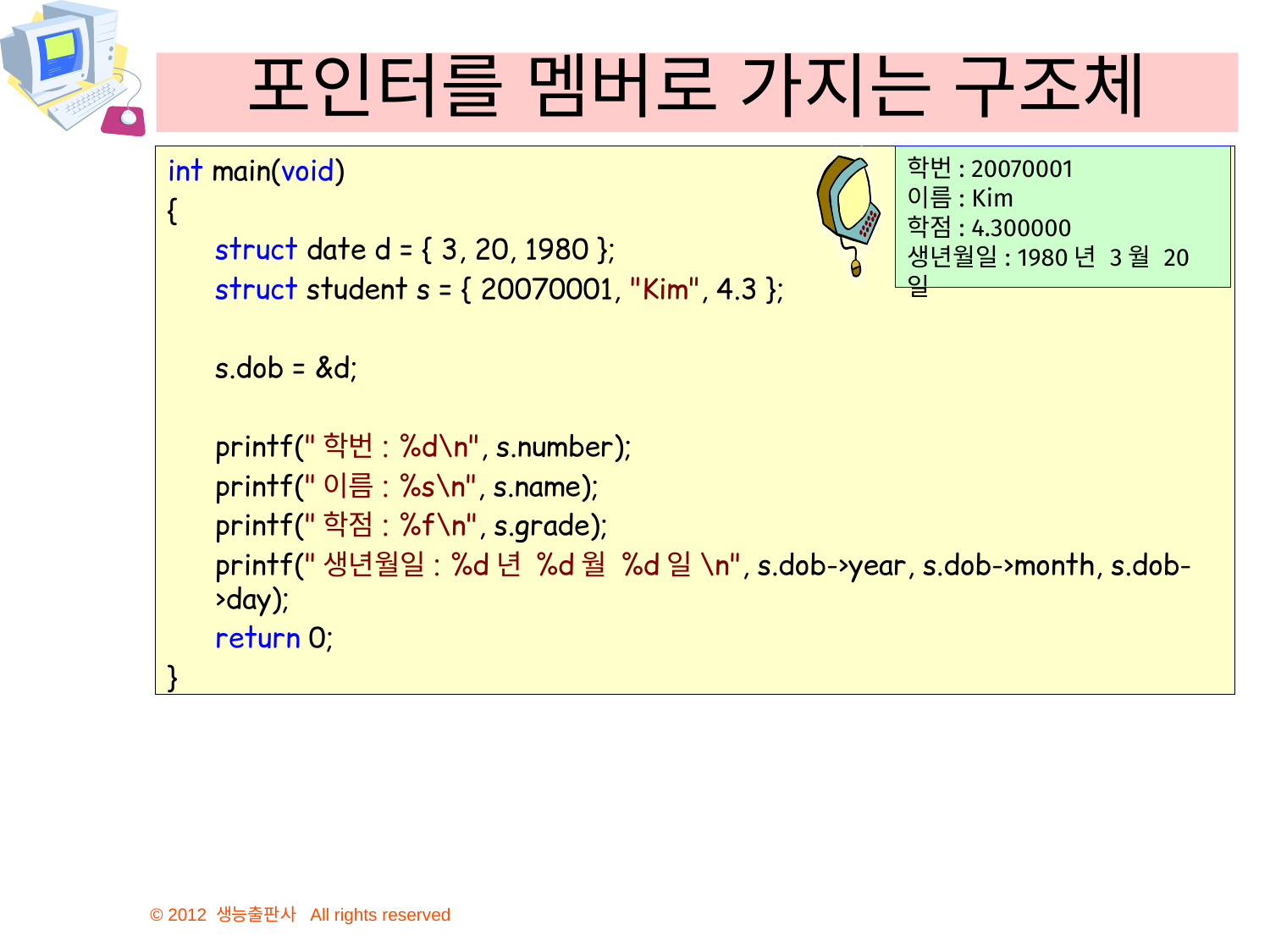

# 포인터를 멤버로 가지는 구조체
int main(void)
{
	struct date d = { 3, 20, 1980 };
	struct student s = { 20070001, "Kim", 4.3 };

	s.dob = &d;

	printf("학번: %d\n", s.number);
	printf("이름: %s\n", s.name);
	printf("학점: %f\n", s.grade);
	printf("생년월일: %d년 %d월 %d일\n", s.dob->year, s.dob->month, s.dob->day);
	return 0;
}

학번: 20070001
이름: Kim
학점: 4.300000
생년월일: 1980년 3월 20일